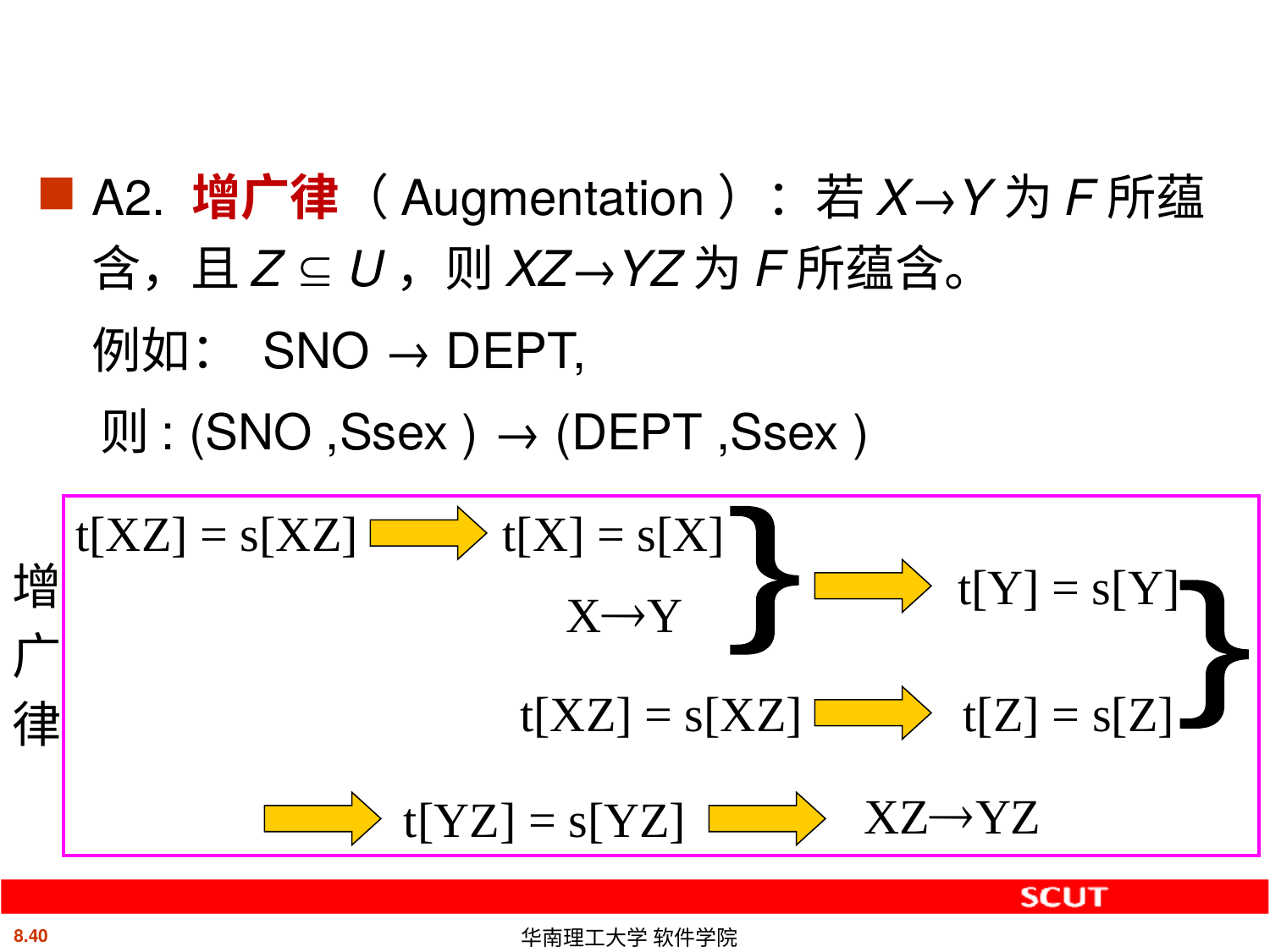

#
A2. 增广律（Augmentation）：若X→Y为F所蕴含，且Z ⊆ U，则XZ→YZ为F所蕴含。
	例如： SNO → DEPT,
    则: (SNO ,Ssex ) → (DEPT ,Ssex )
t[XZ] = s[XZ]

t[X] = s[X]
}

增
广
律
t[Y] = s[Y]

X→Y
}
t[XZ] = s[XZ]
t[Z] = s[Z]

XZ→YZ
t[YZ] = s[YZ]